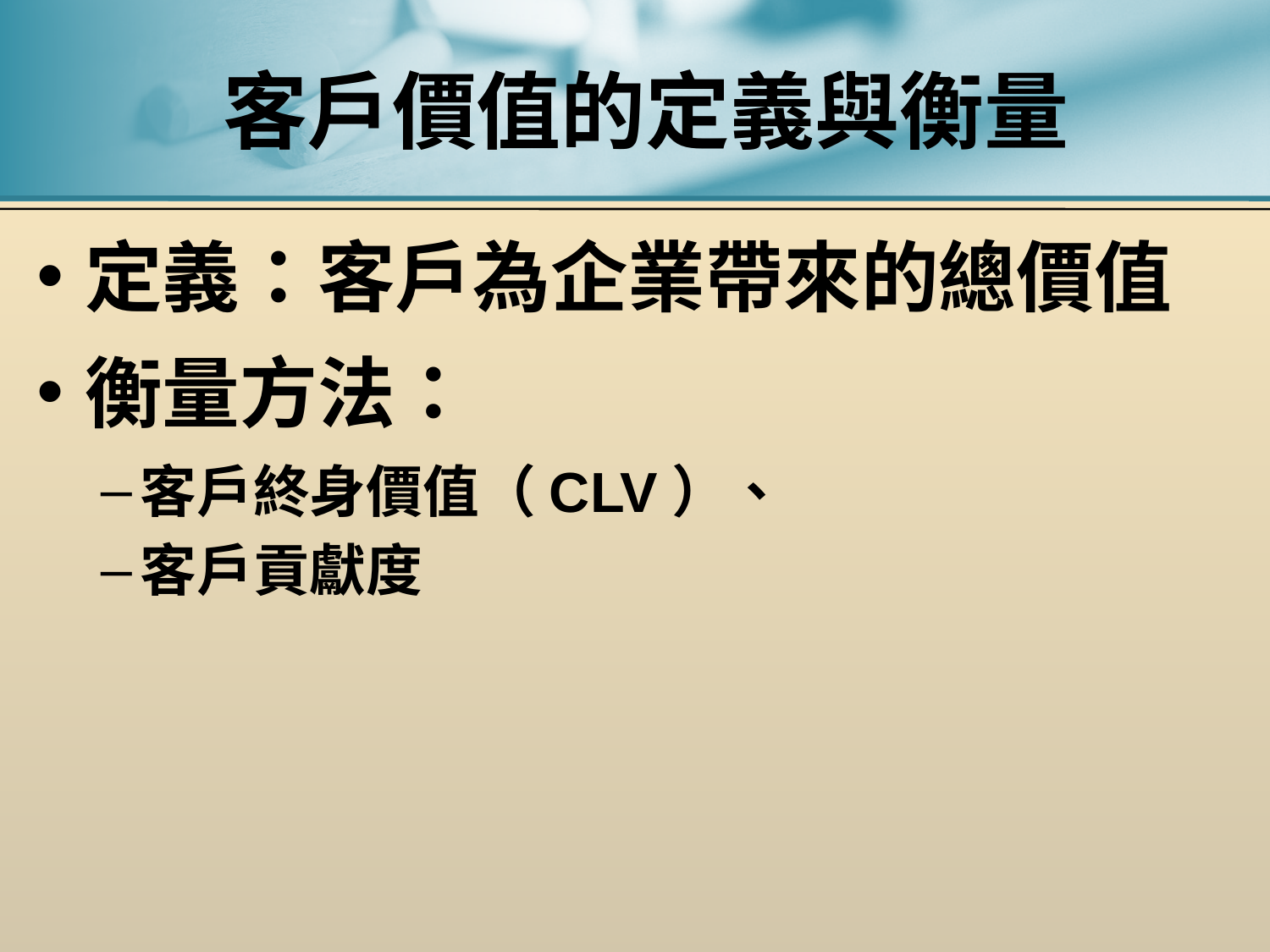

# 客戶價值的定義與衡量
定義：客戶為企業帶來的總價值
衡量方法：
客戶終身價值（CLV）、
客戶貢獻度